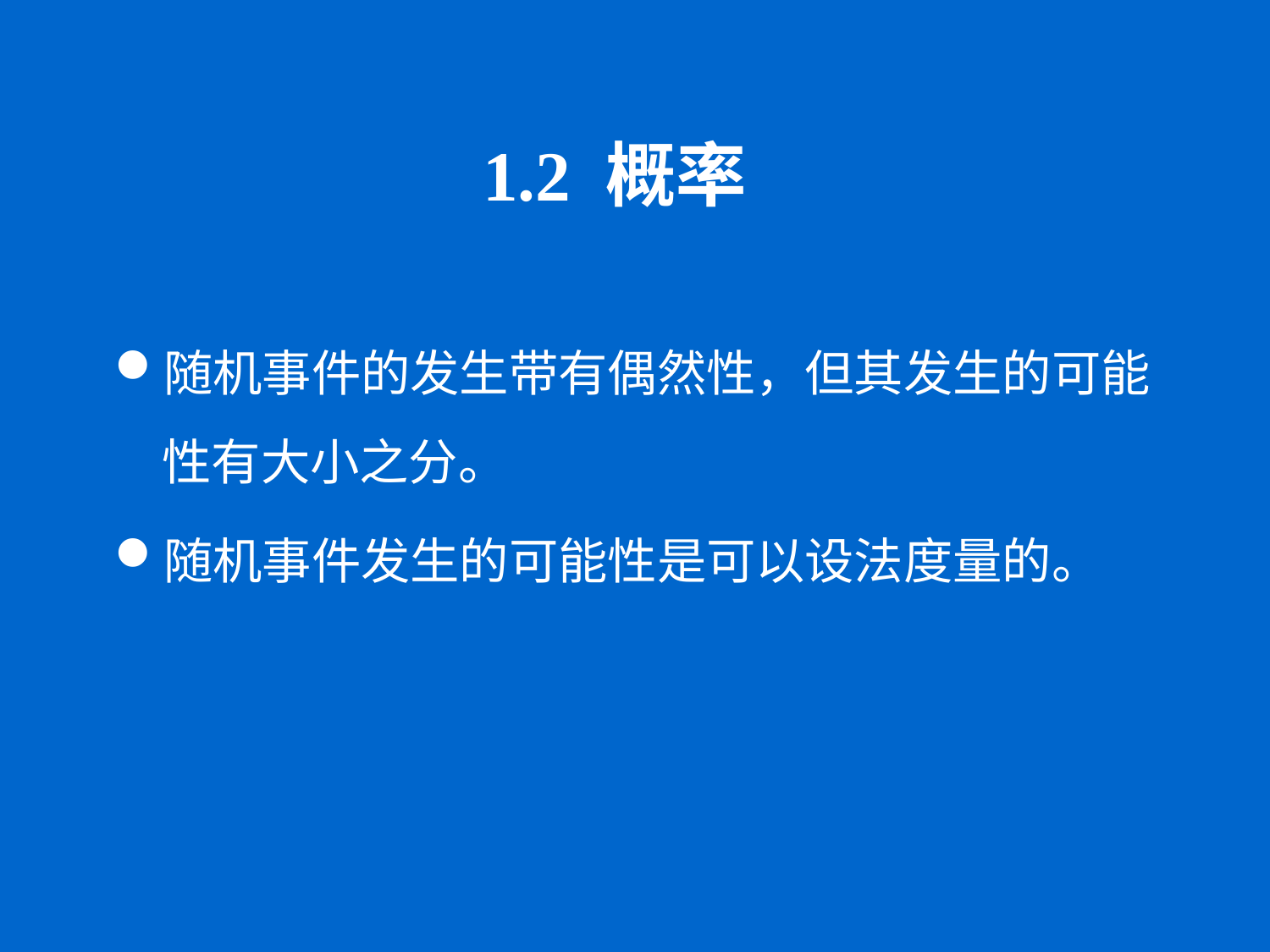

# 1.2 概率
随机事件的发生带有偶然性，但其发生的可能性有大小之分。
随机事件发生的可能性是可以设法度量的。